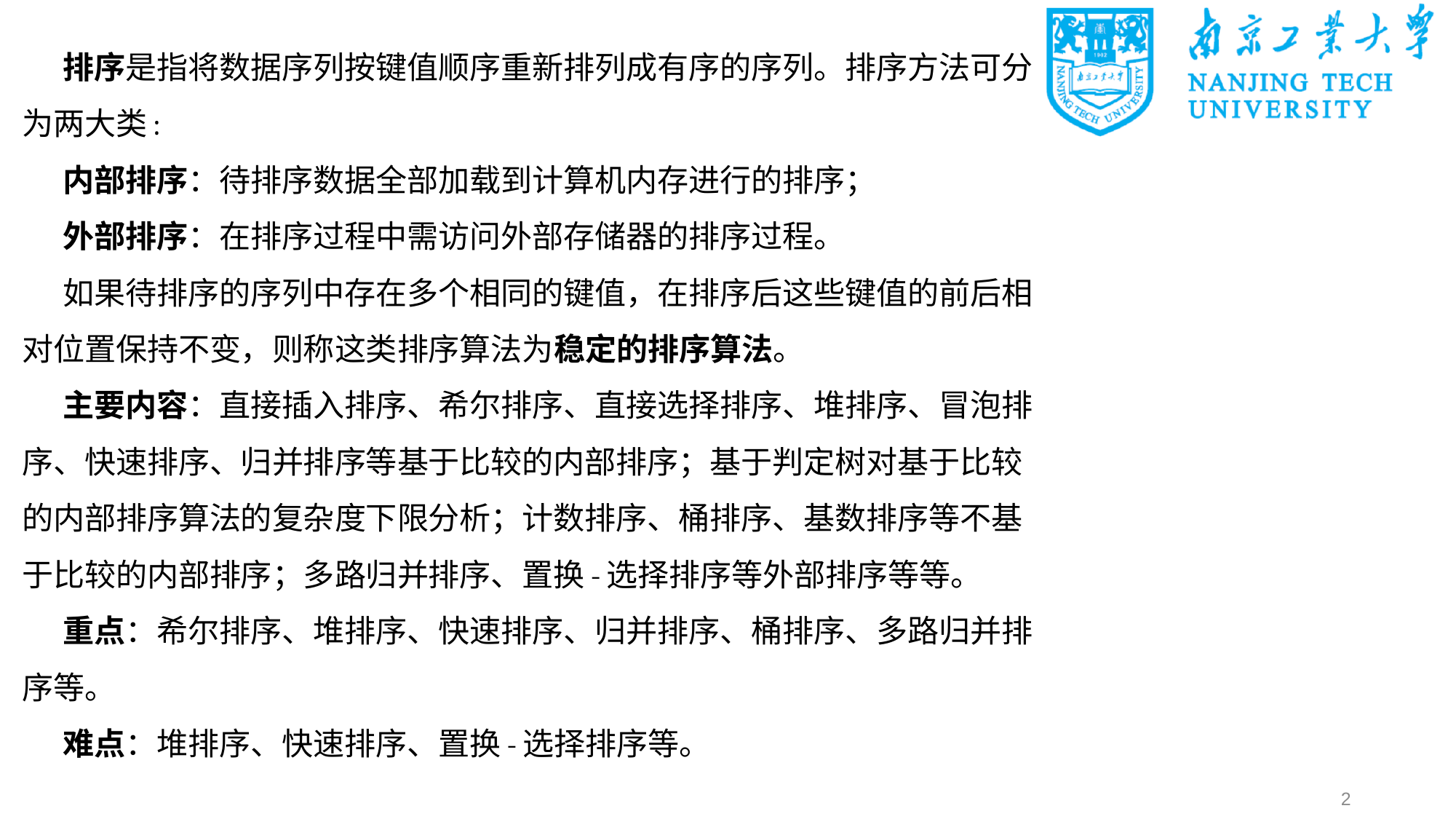

排序是指将数据序列按键值顺序重新排列成有序的序列。排序方法可分为两大类:
内部排序：待排序数据全部加载到计算机内存进行的排序；
外部排序：在排序过程中需访问外部存储器的排序过程。
如果待排序的序列中存在多个相同的键值，在排序后这些键值的前后相对位置保持不变，则称这类排序算法为稳定的排序算法。
主要内容：直接插入排序、希尔排序、直接选择排序、堆排序、冒泡排序、快速排序、归并排序等基于比较的内部排序；基于判定树对基于比较的内部排序算法的复杂度下限分析；计数排序、桶排序、基数排序等不基于比较的内部排序；多路归并排序、置换-选择排序等外部排序等等。
重点：希尔排序、堆排序、快速排序、归并排序、桶排序、多路归并排序等。
难点：堆排序、快速排序、置换-选择排序等。
2